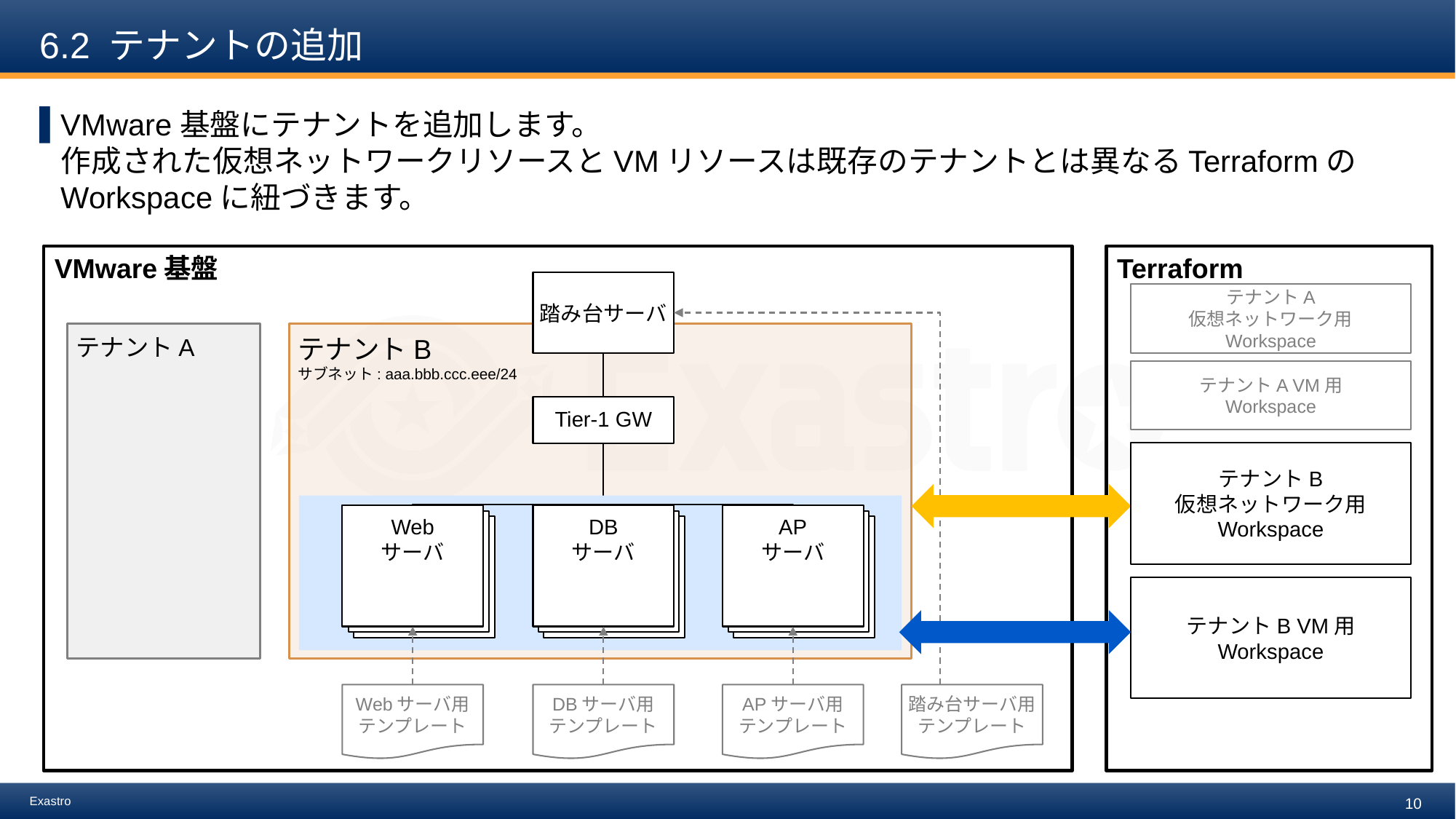

# 6.2 テナントの追加
VMware基盤にテナントを追加します。
作成された仮想ネットワークリソースとVMリソースは既存のテナントとは異なるTerraformのWorkspaceに紐づきます。
VMware基盤
Terraform
踏み台サーバ
テナントA
仮想ネットワーク用
Workspace
テナントA
テナントB
サブネット: aaa.bbb.ccc.eee/24
テナントA VM用
Workspace
Tier-1 GW
テナントB
仮想ネットワーク用
Workspace

Web
サーバ

DB
サーバ

AP
サーバ

テナントB VM用
Workspace

踏み台サーバ用
テンプレート
Webサーバ用
テンプレート
DBサーバ用
テンプレート
APサーバ用
テンプレート